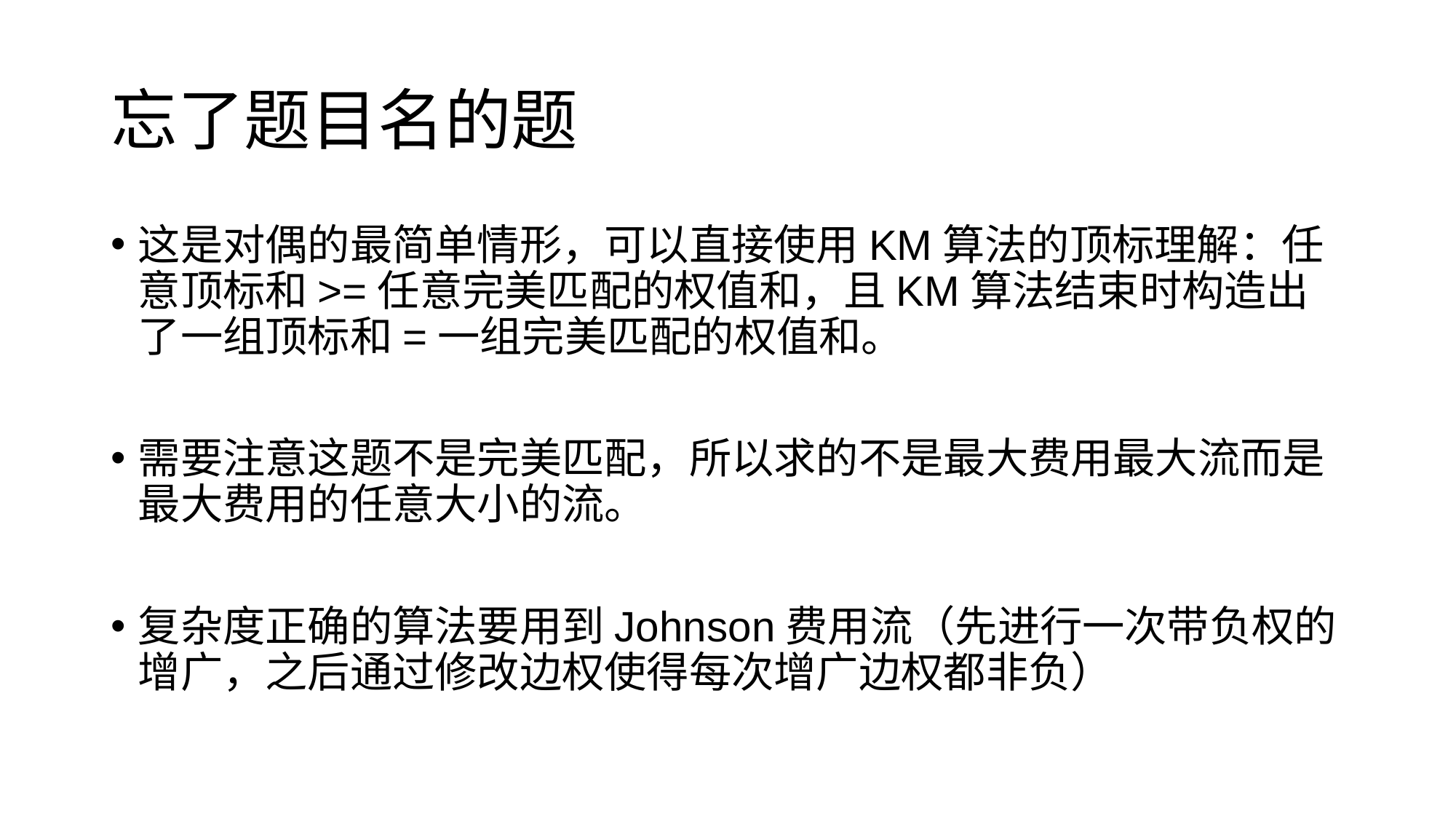

# 忘了题目名的题
这是对偶的最简单情形，可以直接使用KM算法的顶标理解：任意顶标和>=任意完美匹配的权值和，且KM算法结束时构造出了一组顶标和=一组完美匹配的权值和。

需要注意这题不是完美匹配，所以求的不是最大费用最大流而是最大费用的任意大小的流。

复杂度正确的算法要用到Johnson费用流（先进行一次带负权的增广，之后通过修改边权使得每次增广边权都非负）